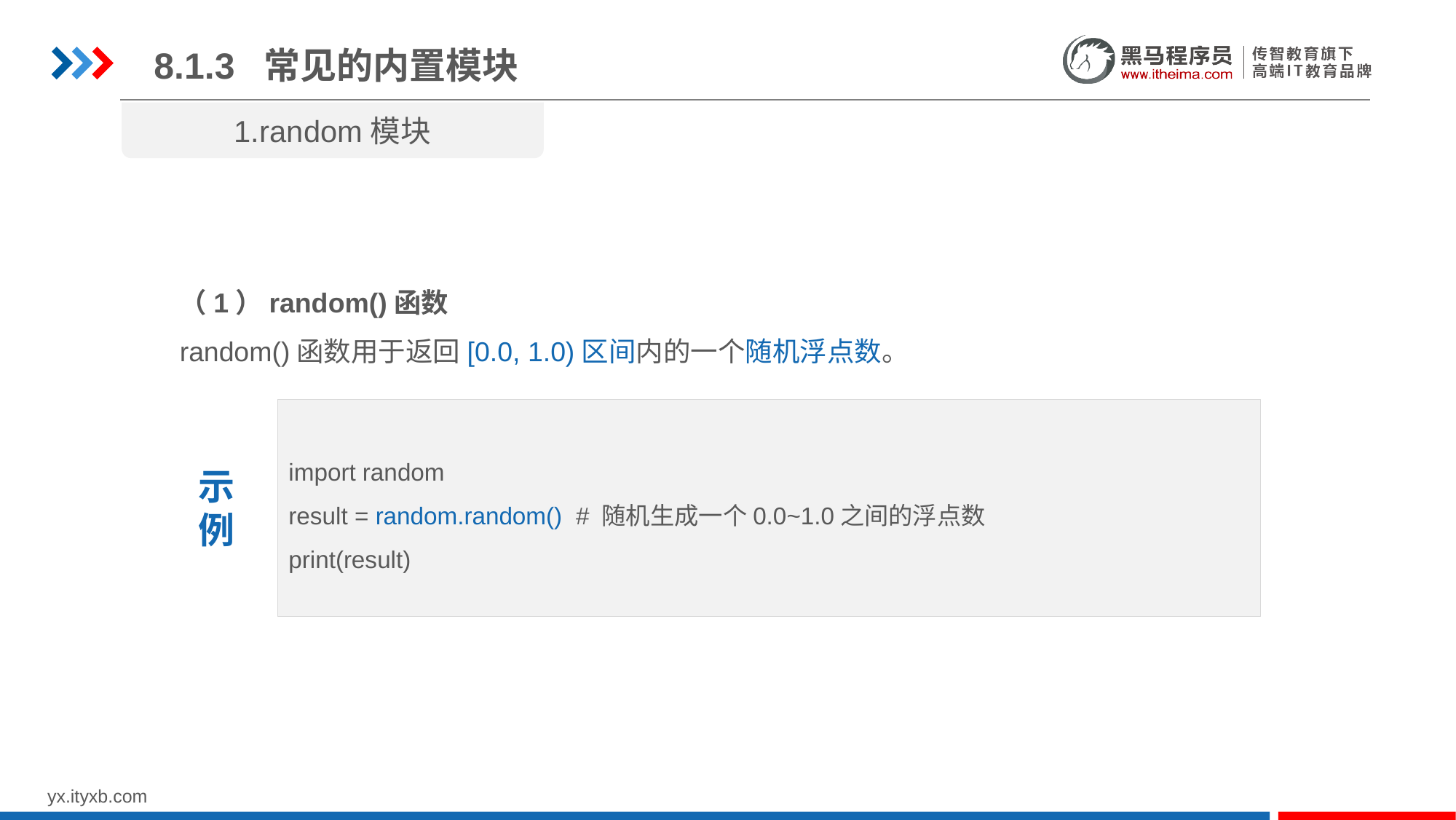

8.1.3  常见的内置模块

1.random模块
（1）random()函数
random()函数用于返回[0.0, 1.0)区间内的一个随机浮点数。
import random
result = random.random()  # 随机生成一个0.0~1.0之间的浮点数
print(result)
示
例